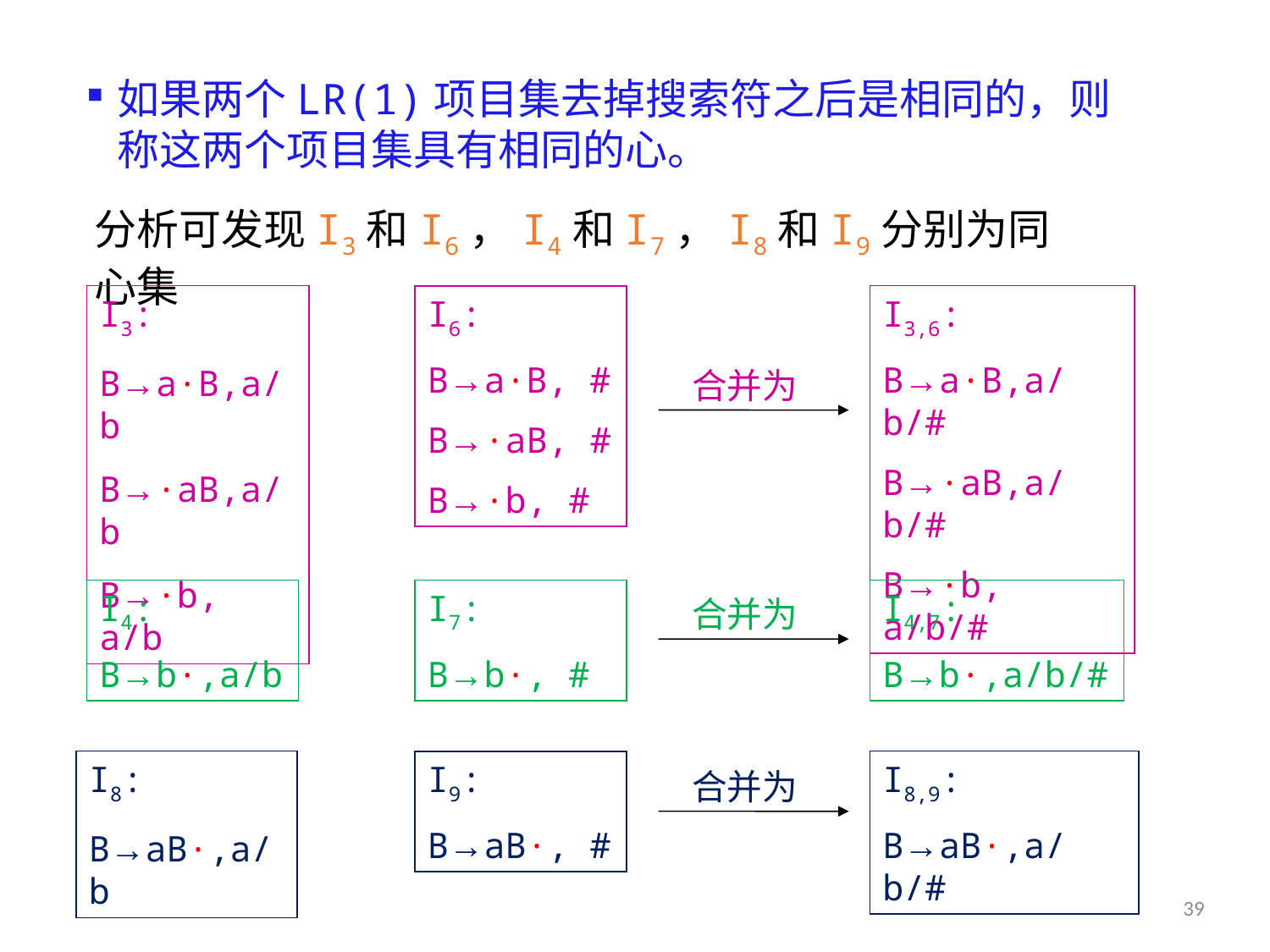

如果两个LR(1)项目集去掉搜索符之后是相同的，则称这两个项目集具有相同的心。
分析可发现I3和I6，I4和I7，I8和I9分别为同心集
I3:
B→a·B,a/b
B→·aB,a/b
B→·b, a/b
I6:
B→a·B, #
B→·aB, #
B→·b, #
I3,6:
B→a·B,a/b/#
B→·aB,a/b/#
B→·b, a/b/#
合并为

I4:
B→b·,a/b
I7:
B→b·, #
I4,7:
B→b·,a/b/#
合并为

I8:
B→aB·,a/b
I9:
B→aB·, #
I8,9:
B→aB·,a/b/#
合并为

39